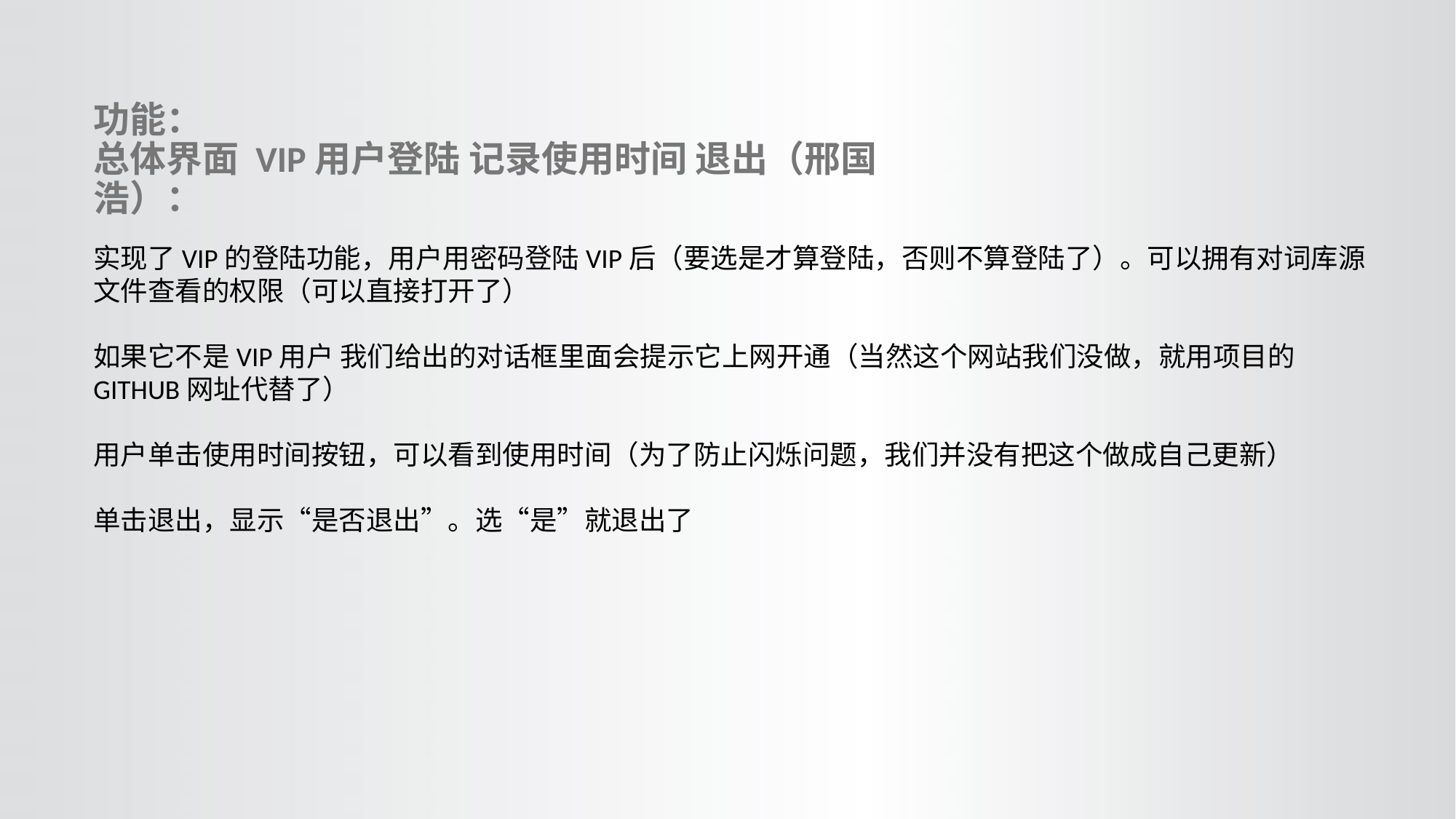

功能：
总体界面 VIP用户登陆 记录使用时间 退出（邢国浩）：

实现了VIP的登陆功能，用户用密码登陆VIP后（要选是才算登陆，否则不算登陆了）。可以拥有对词库源文件查看的权限（可以直接打开了）

如果它不是VIP用户 我们给出的对话框里面会提示它上网开通（当然这个网站我们没做，就用项目的GITHUB网址代替了）

用户单击使用时间按钮，可以看到使用时间（为了防止闪烁问题，我们并没有把这个做成自己更新）

单击退出，显示“是否退出”。选“是”就退出了